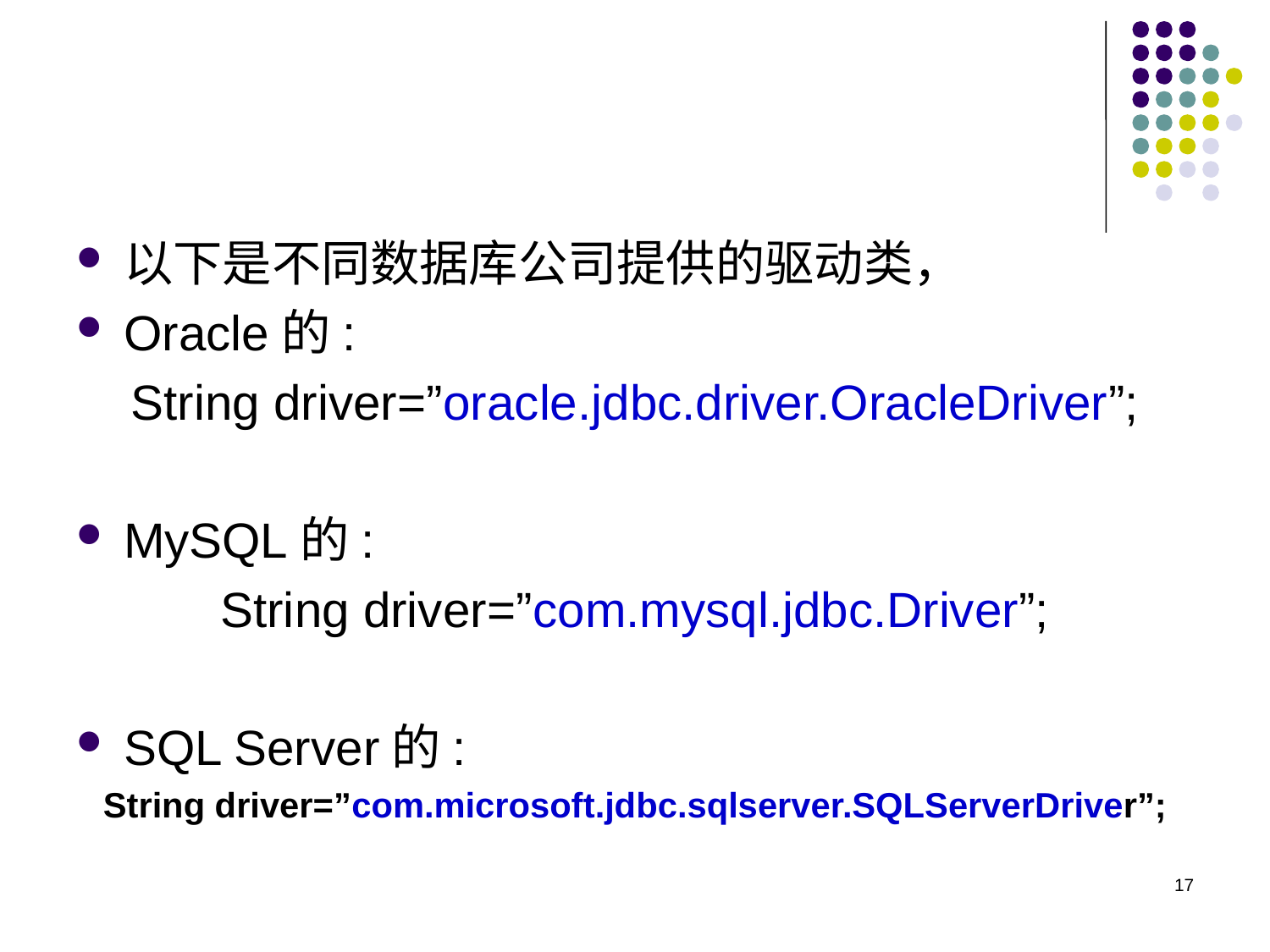

#
以下是不同数据库公司提供的驱动类，
Oracle的:
String driver=”oracle.jdbc.driver.OracleDriver”;

MySQL的:
String driver=”com.mysql.jdbc.Driver”;

SQL Server的:
String driver=”com.microsoft.jdbc.sqlserver.SQLServerDriver”;
17